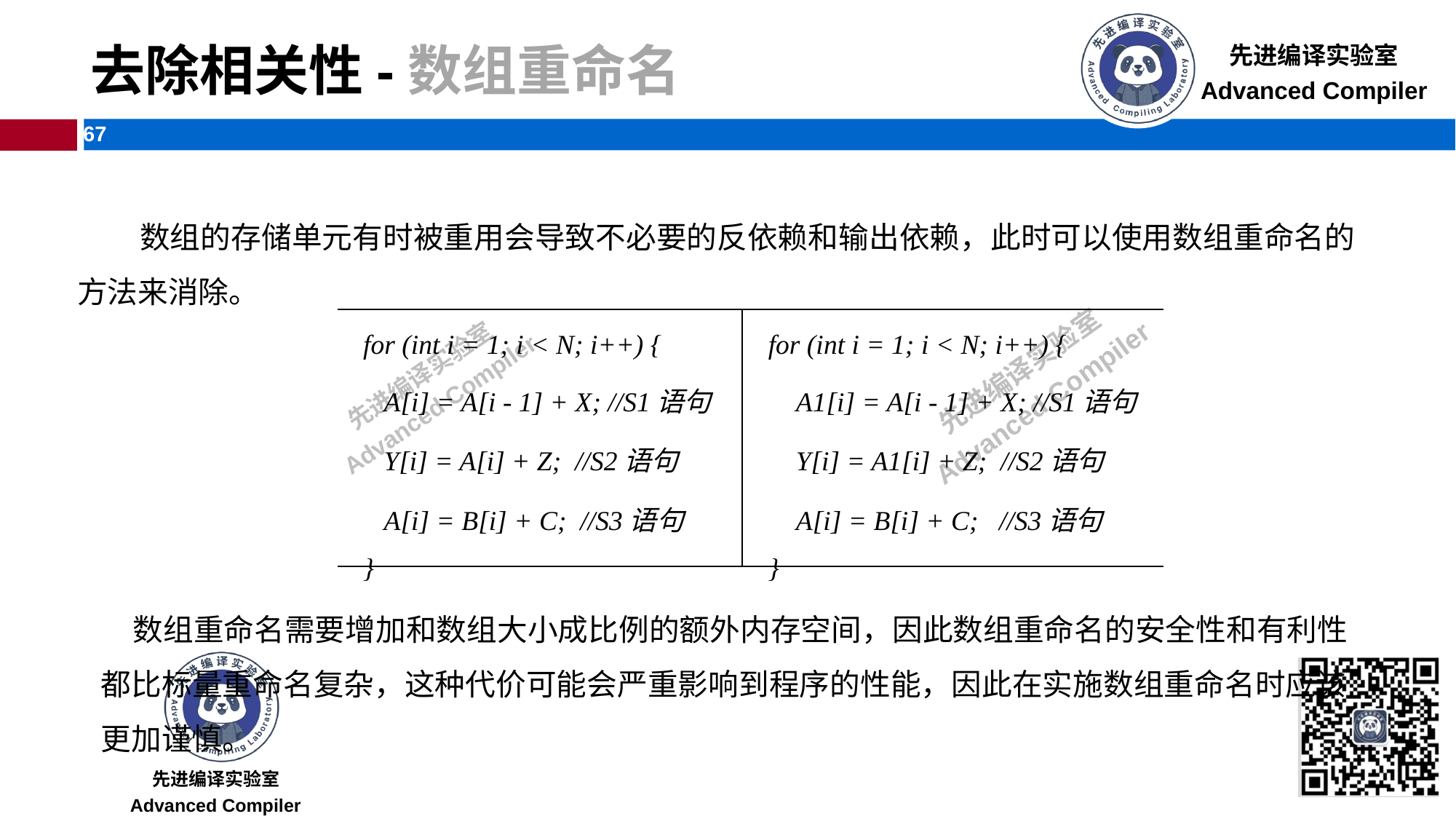

# 去除相关性-数组重命名
      数组的存储单元有时被重用会导致不必要的反依赖和输出依赖，此时可以使用数组重命名的方法来消除。
| for (int i = 1; i < N; i++) { A[i] = A[i - 1] + X; //S1语句 Y[i] = A[i] + Z; //S2语句 A[i] = B[i] + C; //S3语句 } | for (int i = 1; i < N; i++) { A1[i] = A[i - 1] + X; //S1语句 Y[i] = A1[i] + Z; //S2语句 A[i] = B[i] + C; //S3语句 } |
| --- | --- |
数组重命名需要增加和数组大小成比例的额外内存空间，因此数组重命名的安全性和有利性都比标量重命名复杂，这种代价可能会严重影响到程序的性能，因此在实施数组重命名时应该更加谨慎。